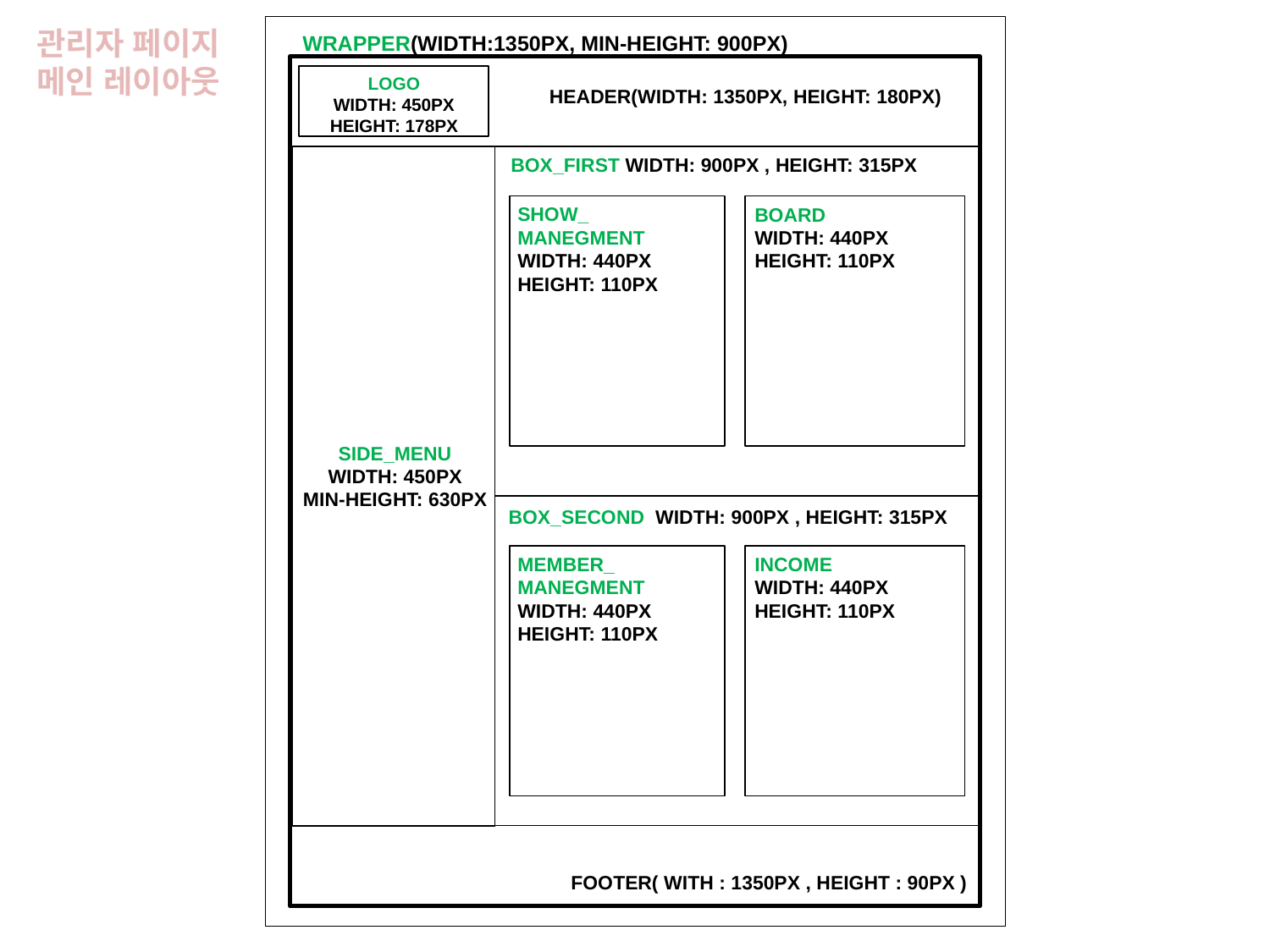

관리자 페이지
메인 레이아웃
WRAPPER(WIDTH:1350PX, MIN-HEIGHT: 900PX)

LOGO
WIDTH: 450PX
HEIGHT: 178PX

HEADER(WIDTH: 1350PX, HEIGHT: 180PX)

BOX_FIRST WIDTH: 900PX , HEIGHT: 315PX
SHOW_
MANEGMENT
WIDTH: 440PX HEIGHT: 110PX

BOARD
WIDTH: 440PX
HEIGHT: 110PX

SIDE_MENU
WIDTH: 450PX
MIN-HEIGHT: 630PX

BOX_SECOND  WIDTH: 900PX , HEIGHT: 315PX
MEMBER_
MANEGMENT
WIDTH: 440PX
HEIGHT: 110PX

INCOME
WIDTH: 440PX
HEIGHT: 110PX

FOOTER( WITH : 1350PX , HEIGHT : 90PX )